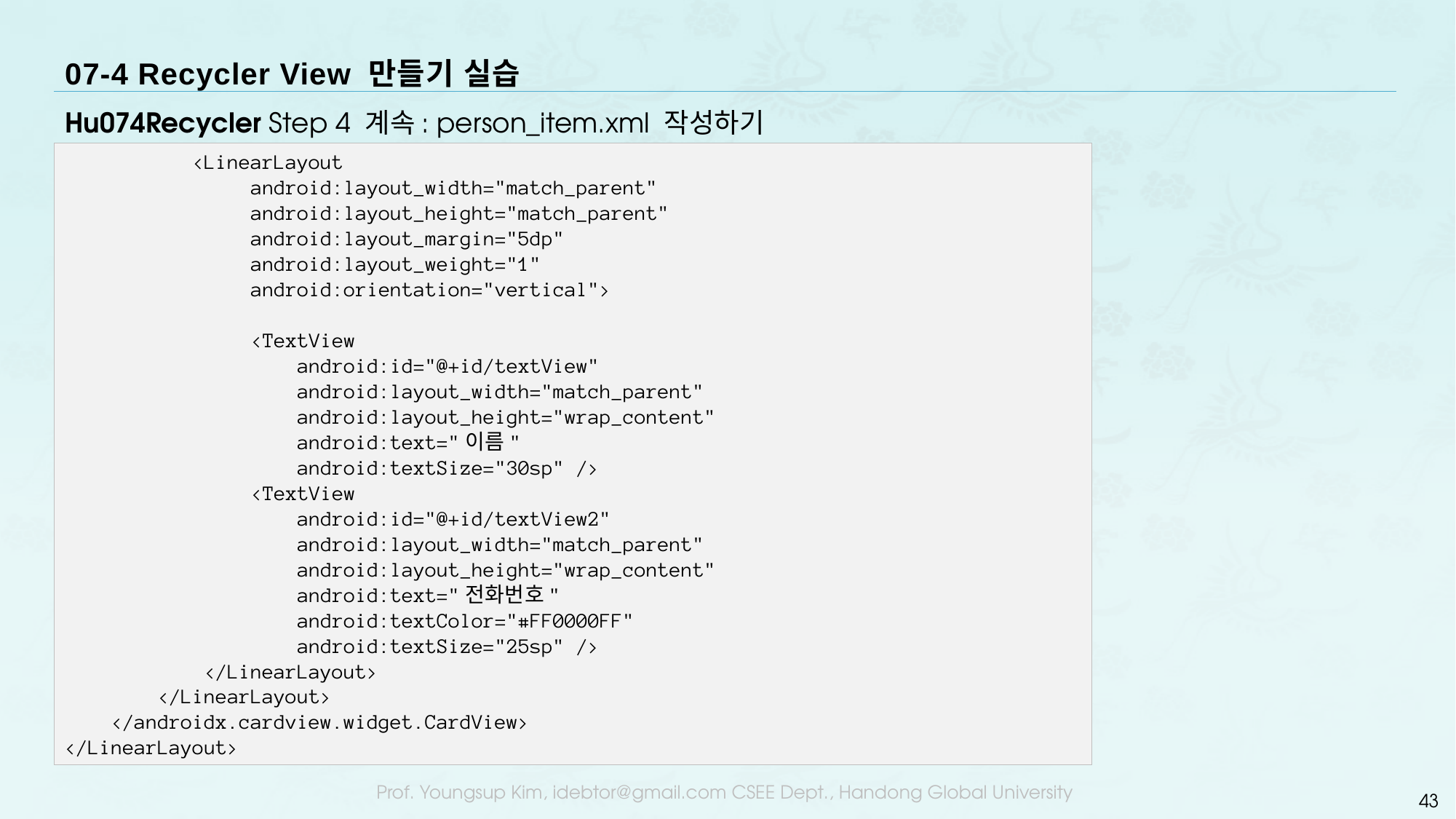

# 07-4 Recycler View 만들기 실습
Hu074Recycler Step 4 계속: person_item.xml 작성하기
           <LinearLayout
                android:layout_width="match_parent"
                android:layout_height="match_parent"
                android:layout_margin="5dp"
                android:layout_weight="1"
                android:orientation="vertical">

                <TextView
                    android:id="@+id/textView"
                    android:layout_width="match_parent"
                    android:layout_height="wrap_content"
                    android:text="이름"
                    android:textSize="30sp" />
                <TextView
                    android:id="@+id/textView2"
                    android:layout_width="match_parent"
                    android:layout_height="wrap_content"
                    android:text="전화번호"
                    android:textColor="#FF0000FF"
                    android:textSize="25sp" />
            </LinearLayout>
        </LinearLayout>
    </androidx.cardview.widget.CardView>
</LinearLayout>
43